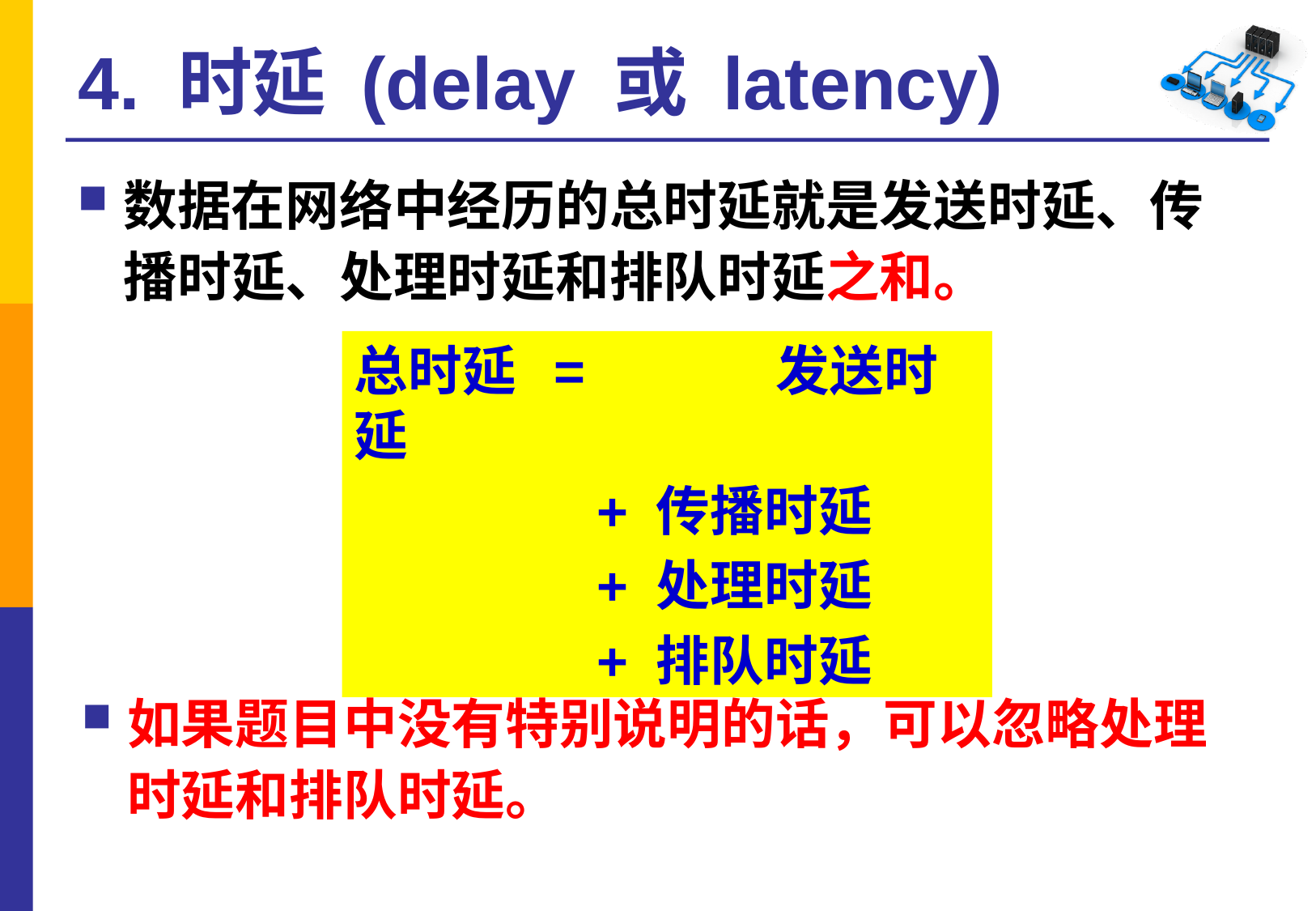

# 4. 时延 (delay 或 latency)
数据在网络中经历的总时延就是发送时延、传播时延、处理时延和排队时延之和。

总时延  = 	   发送时延
		+ 传播时延
		+ 处理时延
		+ 排队时延
如果题目中没有特别说明的话，可以忽略处理时延和排队时延。